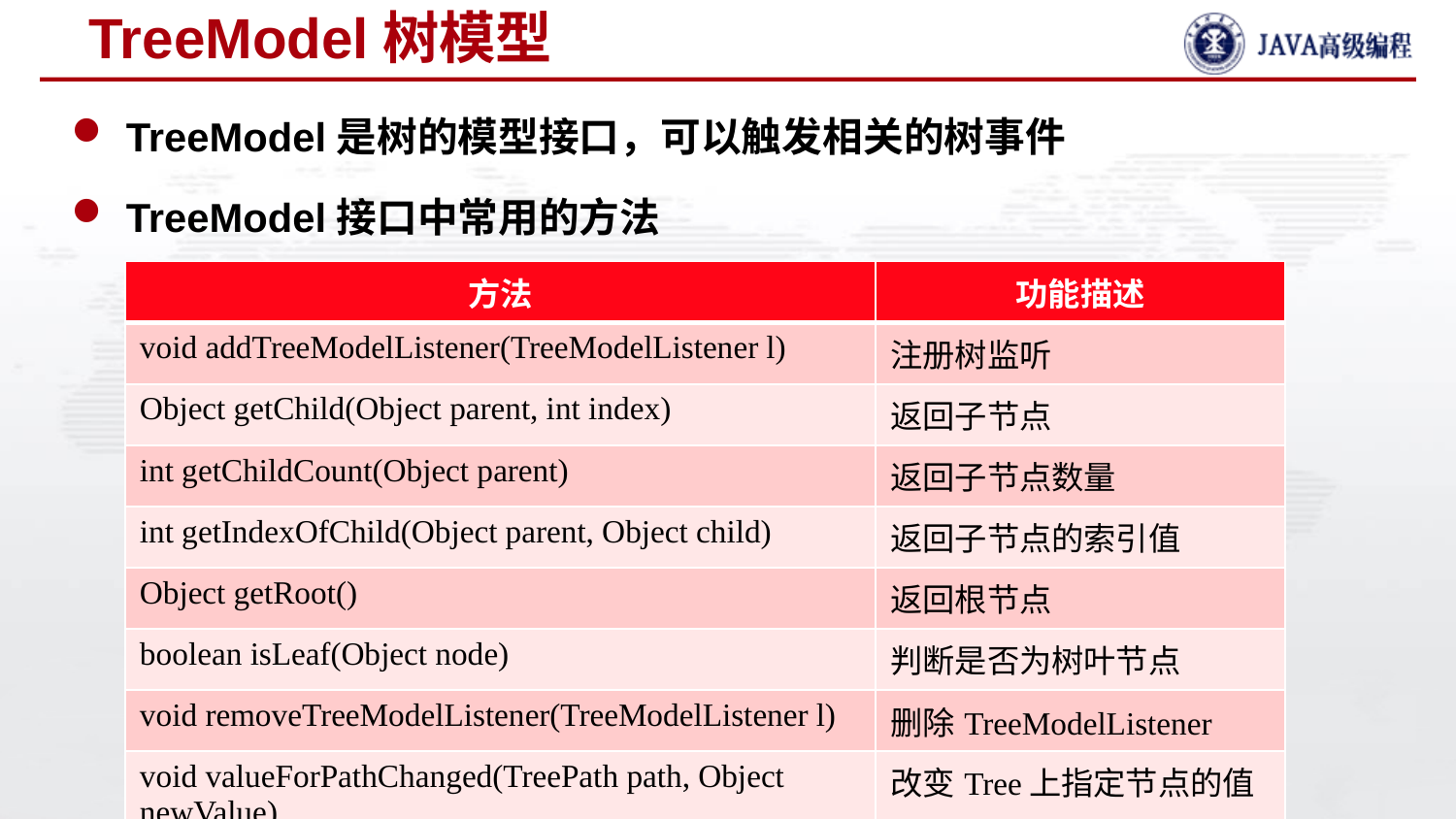

# TreeModel树模型
TreeModel是树的模型接口，可以触发相关的树事件
TreeModel接口中常用的方法

| 方法 | 功能描述 |
| --- | --- |
| void addTreeModelListener(TreeModelListener l) | 注册树监听 |
| Object getChild(Object parent, int index) | 返回子节点 |
| int getChildCount(Object parent) | 返回子节点数量 |
| int getIndexOfChild(Object parent, Object child) | 返回子节点的索引值 |
| Object getRoot() | 返回根节点 |
| boolean isLeaf(Object node) | 判断是否为树叶节点 |
| void removeTreeModelListener(TreeModelListener l) | 删除TreeModelListener |
| void valueForPathChanged(TreePath path, Object newValue) | 改变Tree上指定节点的值 |